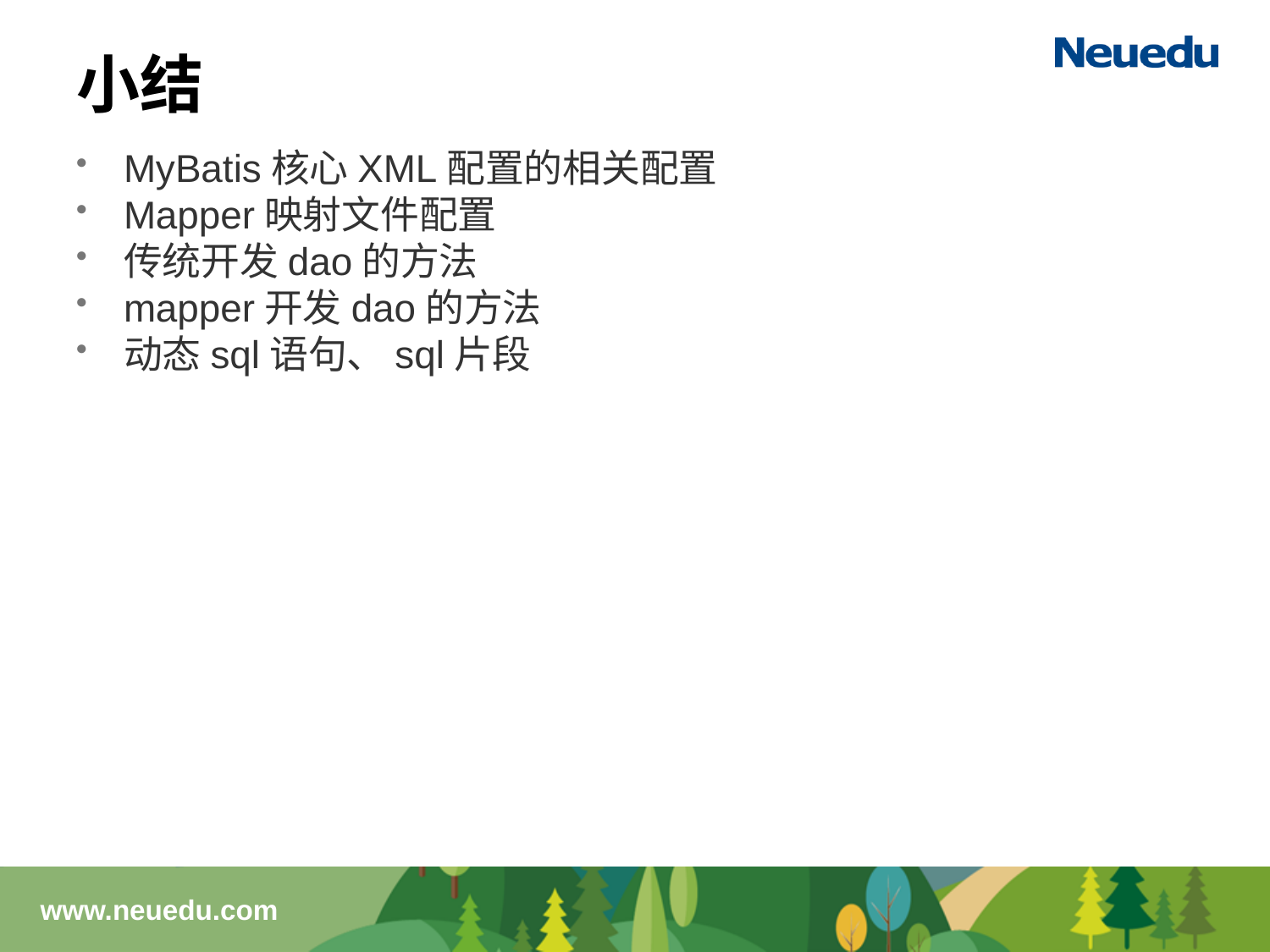

# 小结
MyBatis核心XML配置的相关配置
Mapper映射文件配置
传统开发dao的方法
mapper开发dao的方法
动态sql语句、sql片段